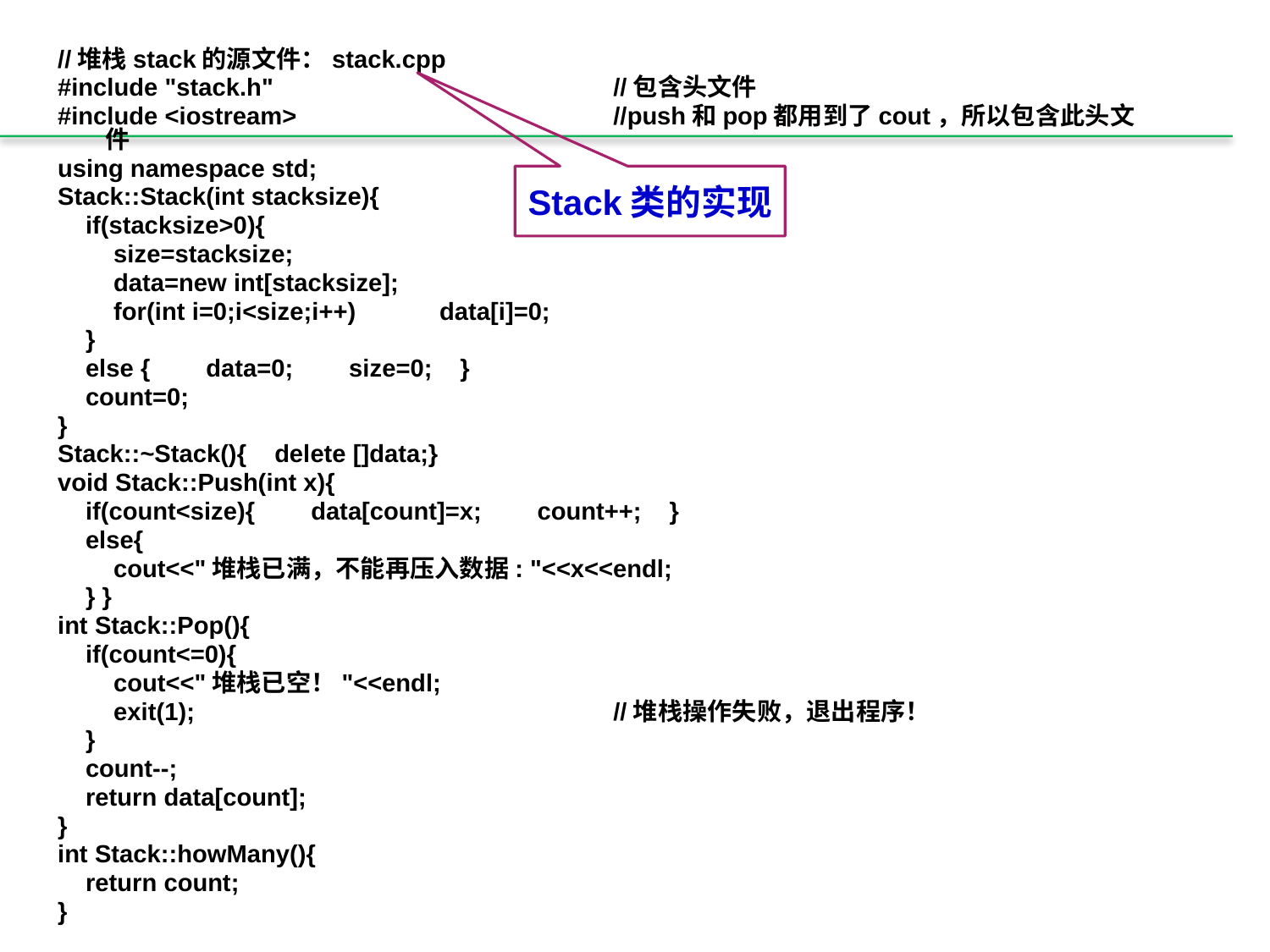

//堆栈stack的源文件：stack.cpp
#include "stack.h"			//包含头文件
#include <iostream>			//push和pop都用到了cout，所以包含此头文件
using namespace std;
Stack::Stack(int stacksize){
    if(stacksize>0){
        size=stacksize;
        data=new int[stacksize];
        for(int i=0;i<size;i++)            data[i]=0;
    }
    else {        data=0;        size=0;    }
    count=0;
}
Stack::~Stack(){    delete []data;}
void Stack::Push(int x){
    if(count<size){        data[count]=x;        count++;    }
    else{
        cout<<"堆栈已满，不能再压入数据: "<<x<<endl;
    } }
int Stack::Pop(){
    if(count<=0){
        cout<<"堆栈已空！"<<endl;
        exit(1);				//堆栈操作失败，退出程序！
    }
    count--;
    return data[count];
}
int Stack::howMany(){
    return count;
}
Stack类的实现